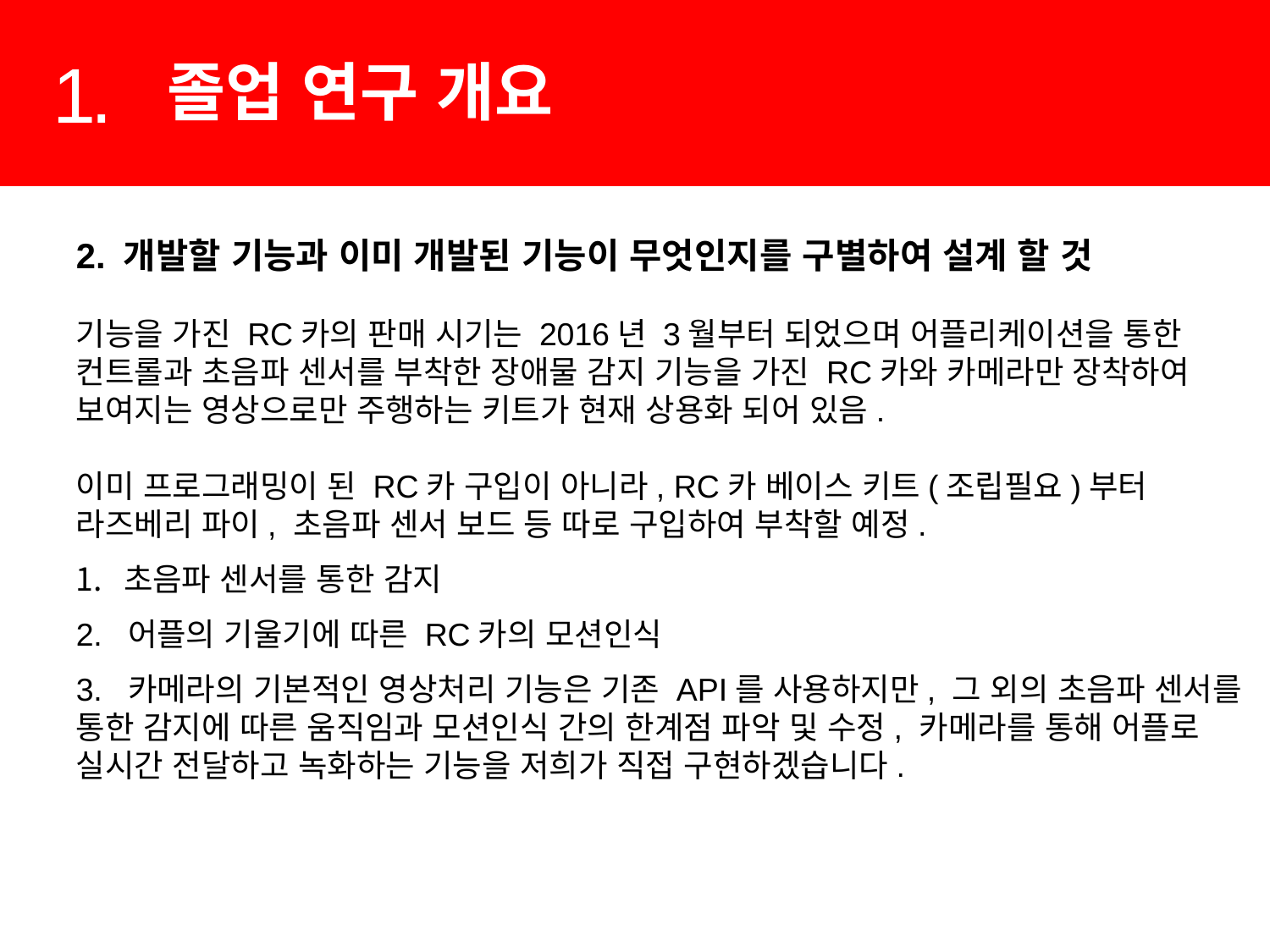

1.
졸업 연구 개요
2. 개발할 기능과 이미 개발된 기능이 무엇인지를 구별하여 설계 할 것

기능을 가진 RC카의 판매 시기는 2016년 3월부터 되었으며 어플리케이션을 통한  컨트롤과 초음파 센서를 부착한 장애물 감지 기능을 가진 RC카와 카메라만 장착하여 보여지는 영상으로만 주행하는 키트가 현재 상용화 되어 있음.

이미 프로그래밍이 된 RC카 구입이 아니라, RC카 베이스 키트(조립필요)부터        라즈베리 파이, 초음파 센서 보드 등 따로 구입하여 부착할 예정.

초음파 센서를 통한 감지

2.  어플의 기울기에 따른 RC카의 모션인식

3.  카메라의 기본적인 영상처리 기능은 기존 API를 사용하지만, 그 외의 초음파 센서를 통한 감지에 따른 움직임과 모션인식 간의 한계점 파악 및 수정, 카메라를 통해 어플로 실시간 전달하고 녹화하는 기능을 저희가 직접 구현하겠습니다.